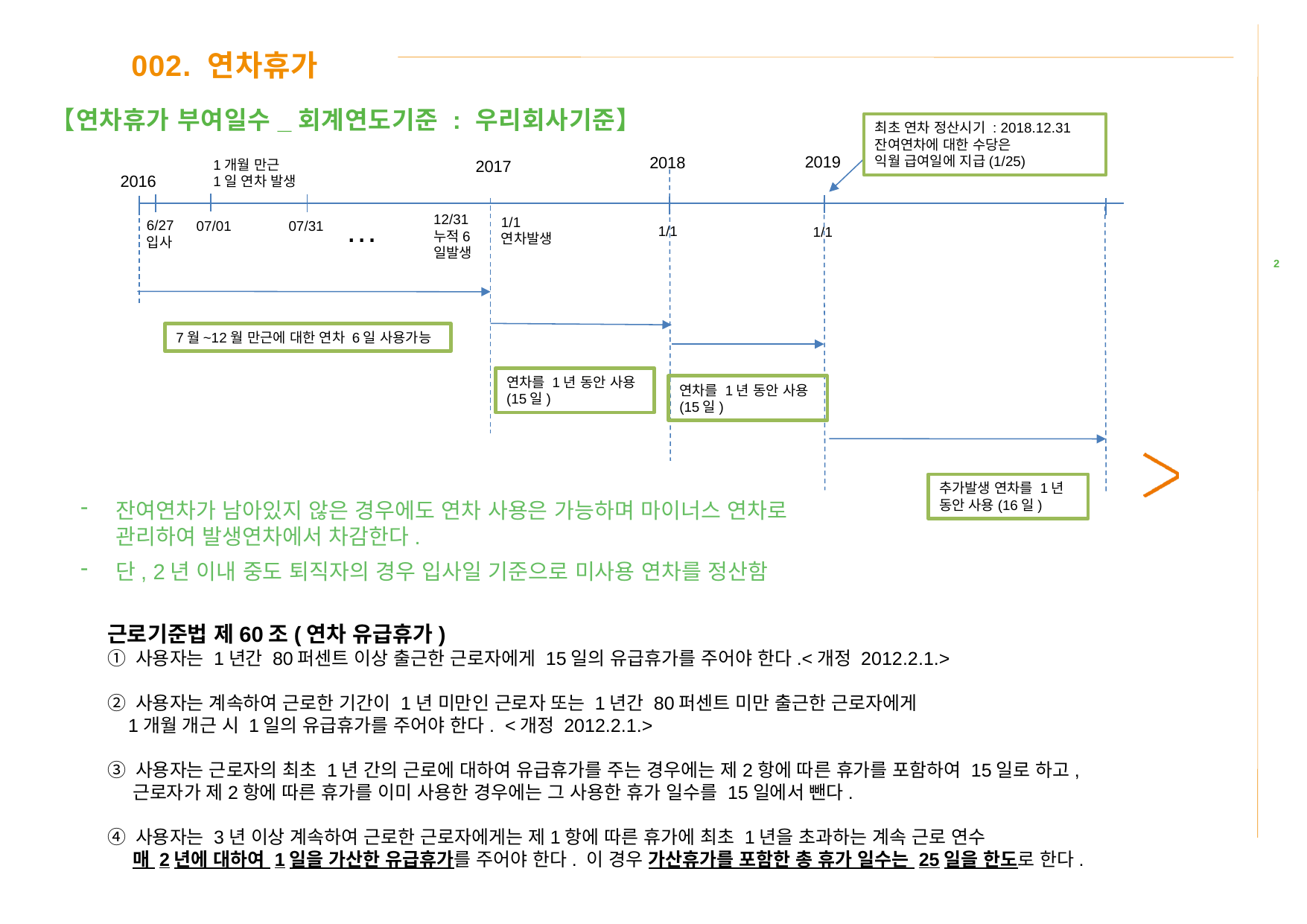

002. 연차휴가
【연차휴가 부여일수_회계연도기준 : 우리회사기준】
최초 연차 정산시기 : 2018.12.31
잔여연차에 대한 수당은
익월 급여일에 지급(1/25)
2019
2018
2017
1개월 만근
1일 연차 발생
2016
…
12/31
누적6일발생
1/1
연차발생
6/27
입사
07/31
07/01
1/1
1/1
2
7월~12월 만근에 대한 연차 6일 사용가능
연차를 1년 동안 사용
(15일)
연차를 1년 동안 사용
(15일)
추가발생 연차를 1년
동안 사용(16일)
잔여연차가 남아있지 않은 경우에도 연차 사용은 가능하며 마이너스 연차로 관리하여 발생연차에서 차감한다.
단, 2년 이내 중도 퇴직자의 경우 입사일 기준으로 미사용 연차를 정산함
근로기준법 제60조(연차 유급휴가)
① 사용자는 1년간 80퍼센트 이상 출근한 근로자에게 15일의 유급휴가를 주어야 한다.<개정 2012.2.1.>

② 사용자는 계속하여 근로한 기간이 1년 미만인 근로자 또는 1년간 80퍼센트 미만 출근한 근로자에게
    1개월 개근 시 1일의 유급휴가를 주어야 한다.  <개정 2012.2.1.>

③ 사용자는 근로자의 최초 1년 간의 근로에 대하여 유급휴가를 주는 경우에는 제2항에 따른 휴가를 포함하여 15일로 하고,
    근로자가 제2항에 따른 휴가를 이미 사용한 경우에는 그 사용한 휴가 일수를 15일에서 뺀다.

④ 사용자는 3년 이상 계속하여 근로한 근로자에게는 제1항에 따른 휴가에 최초 1년을 초과하는 계속 근로 연수
    매 2년에 대하여 1일을 가산한 유급휴가를 주어야 한다. 이 경우 가산휴가를 포함한 총 휴가 일수는 25일을 한도로 한다.